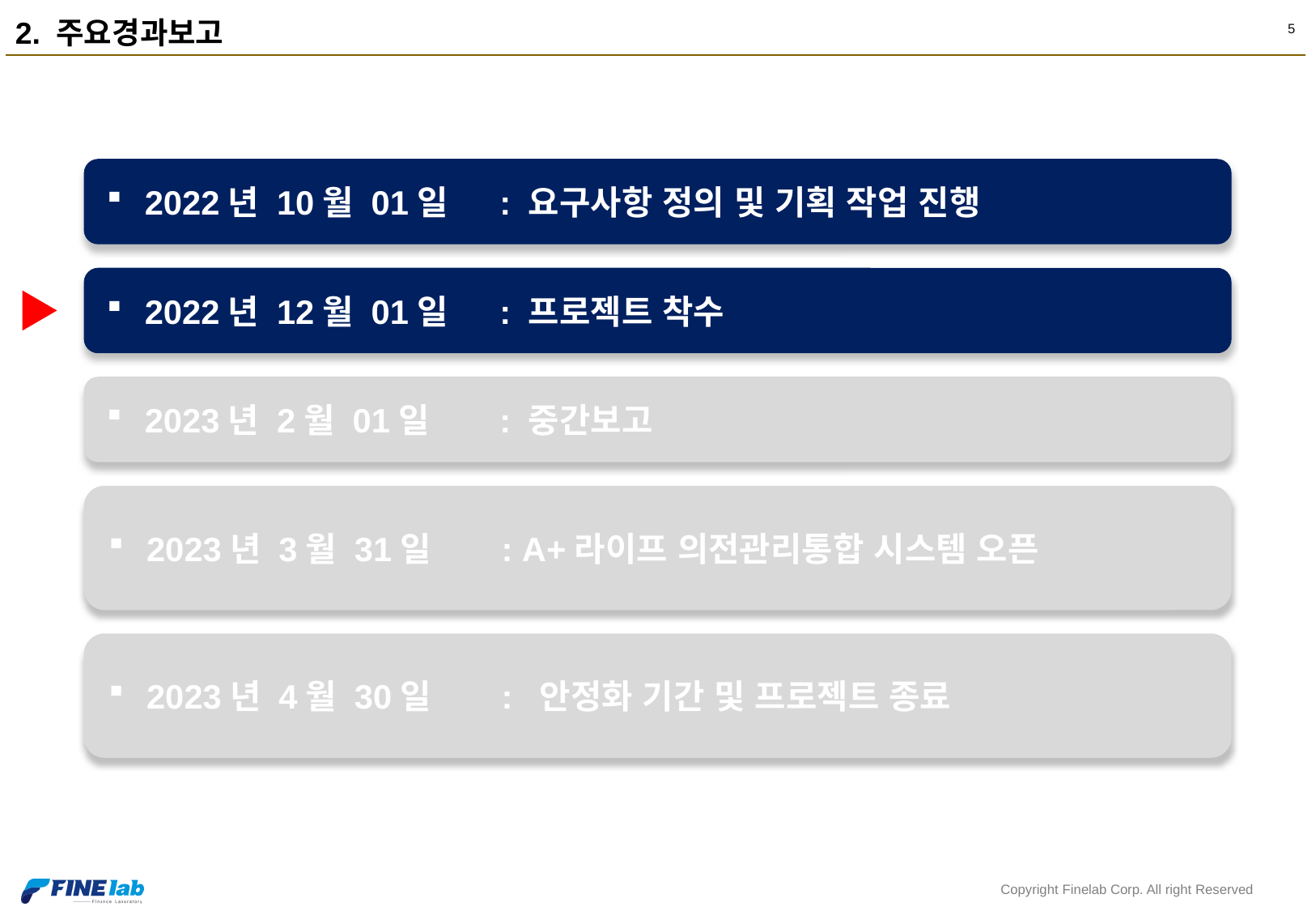

2. 주요경과보고
 2022년 10월 01일 	: 요구사항 정의 및 기획 작업 진행
 2022년 12월 01일 	: 프로젝트 착수

 2023년 2월 01일 	: 중간보고
 2023년 3월 31일 	: A+라이프 의전관리통합 시스템 오픈
 2023년 4월 30일	:  안정화 기간 및 프로젝트 종료